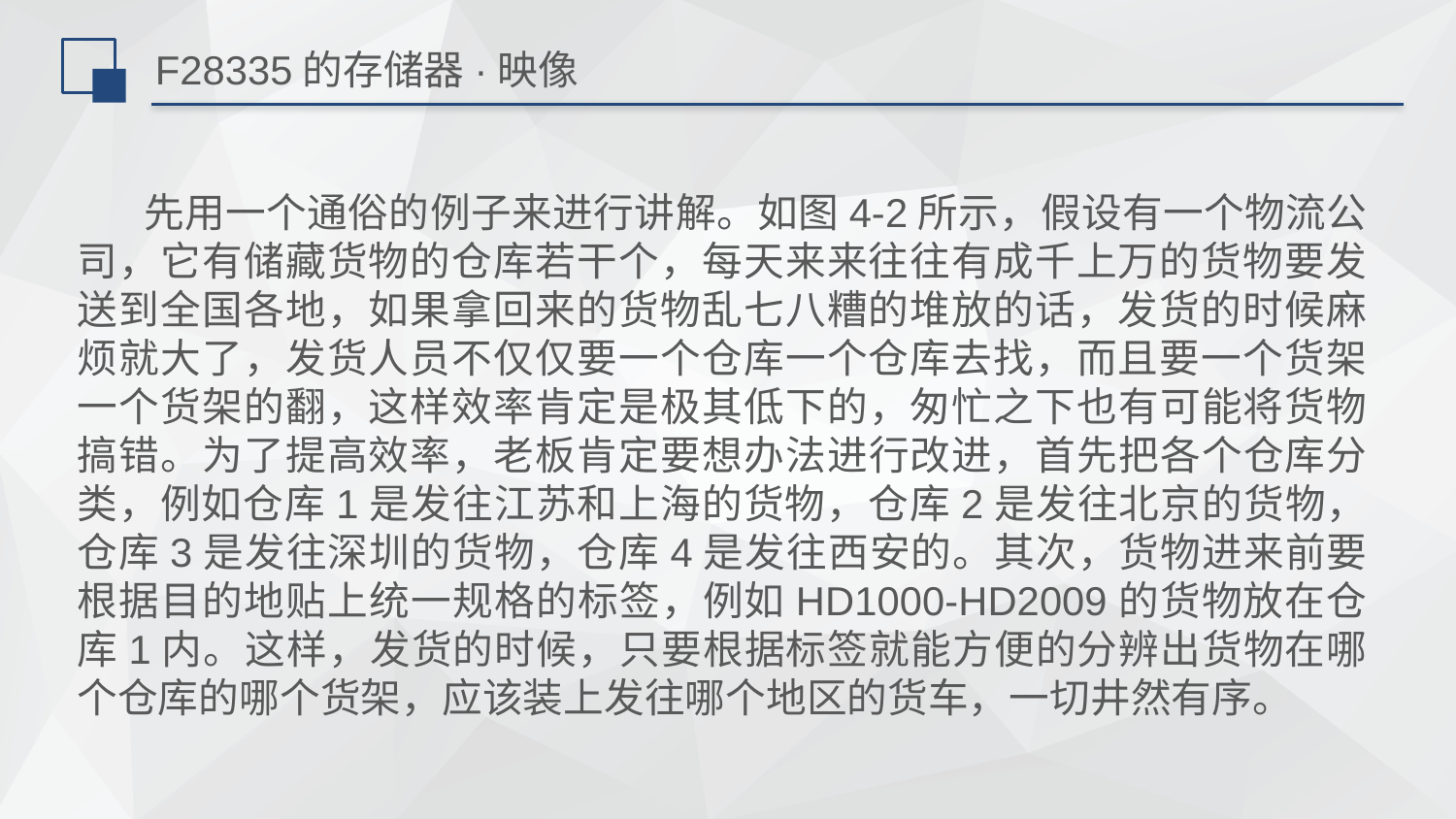

# F28335的存储器·映像
      先用一个通俗的例子来进行讲解。如图4-2所示，假设有一个物流公司，它有储藏货物的仓库若干个，每天来来往往有成千上万的货物要发送到全国各地，如果拿回来的货物乱七八糟的堆放的话，发货的时候麻烦就大了，发货人员不仅仅要一个仓库一个仓库去找，而且要一个货架一个货架的翻，这样效率肯定是极其低下的，匆忙之下也有可能将货物搞错。为了提高效率，老板肯定要想办法进行改进，首先把各个仓库分类，例如仓库1是发往江苏和上海的货物，仓库2是发往北京的货物，仓库3是发往深圳的货物，仓库4是发往西安的。其次，货物进来前要根据目的地贴上统一规格的标签，例如HD1000-HD2009的货物放在仓库1内。这样，发货的时候，只要根据标签就能方便的分辨出货物在哪个仓库的哪个货架，应该装上发往哪个地区的货车，一切井然有序。